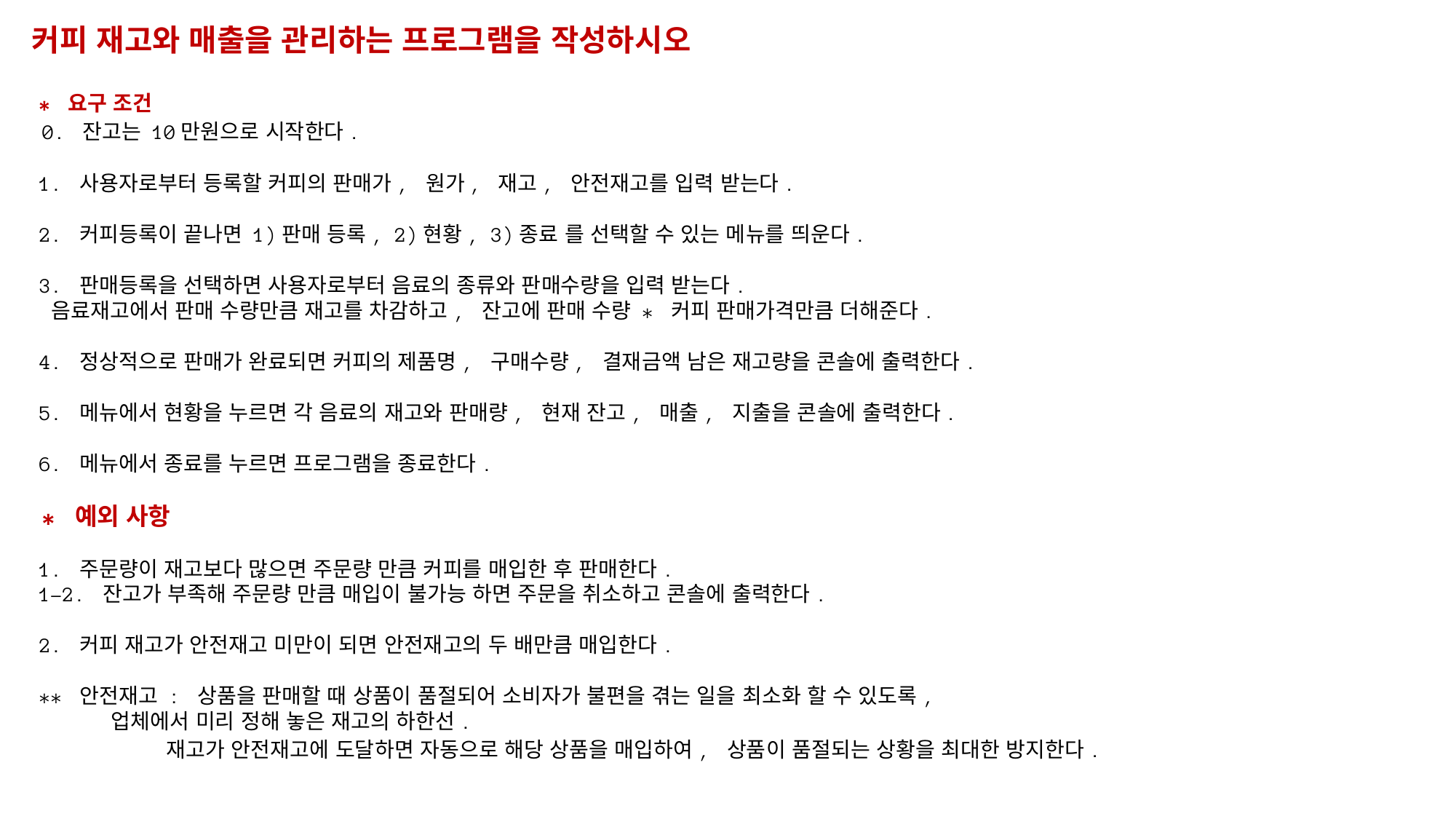

커피 재고와 매출을 관리하는 프로그램을 작성하시오

  * 요구 조건
  0. 잔고는 10만원으로 시작한다.

  1. 사용자로부터 등록할 커피의 판매가, 원가, 재고, 안전재고를 입력 받는다.

  2. 커피등록이 끝나면 1)판매 등록, 2)현황, 3)종료 를 선택할 수 있는 메뉴를 띄운다.

  3. 판매등록을 선택하면 사용자로부터 음료의 종류와 판매수량을 입력 받는다.
     음료재고에서 판매 수량만큼 재고를 차감하고, 잔고에 판매 수량 * 커피 판매가격만큼 더해준다.

  4. 정상적으로 판매가 완료되면 커피의 제품명, 구매수량, 결재금액 남은 재고량을 콘솔에 출력한다.

  5. 메뉴에서 현황을 누르면 각 음료의 재고와 판매량, 현재 잔고, 매출, 지출을 콘솔에 출력한다.

  6. 메뉴에서 종료를 누르면 프로그램을 종료한다.

  * 예외 사항

  1. 주문량이 재고보다 많으면 주문량 만큼 커피를 매입한 후 판매한다.
  1-2. 잔고가 부족해 주문량 만큼 매입이 불가능 하면 주문을 취소하고 콘솔에 출력한다.

  2. 커피 재고가 안전재고 미만이 되면 안전재고의 두 배만큼 매입한다.

  ** 안전재고 : 상품을 판매할 때 상품이 품절되어 소비자가 불편을 겪는 일을 최소화 할 수 있도록,
               업체에서 미리 정해 놓은 재고의 하한선.
	      재고가 안전재고에 도달하면 자동으로 해당 상품을 매입하여, 상품이 품절되는 상황을 최대한 방지한다.